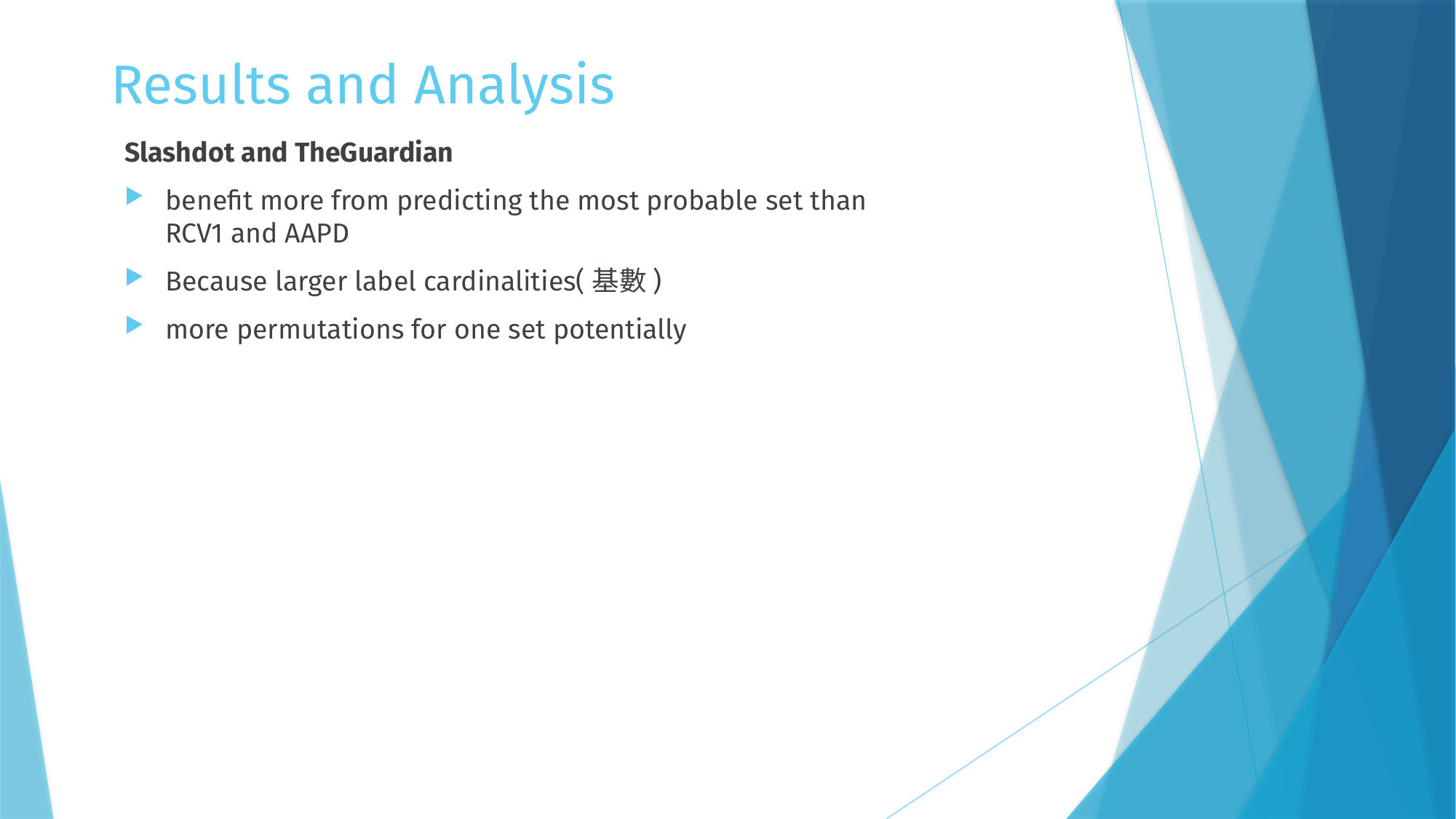

# Results and Analysis
Slashdot and TheGuardian
benefit more from predicting the most probable set than RCV1 and AAPD
Because larger label cardinalities(基數)
more permutations for one set potentially